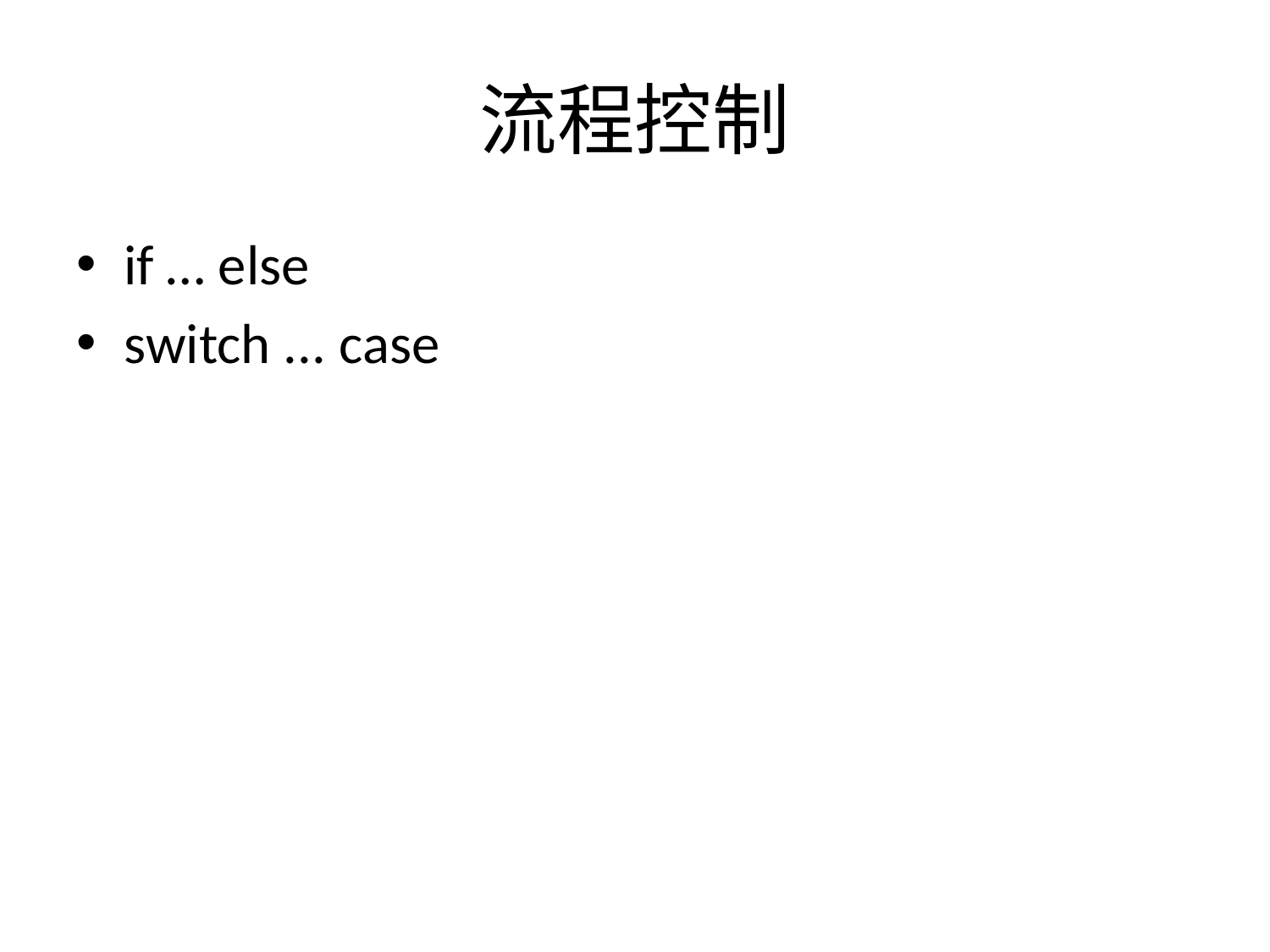

# 流程控制
if … else
switch ... case